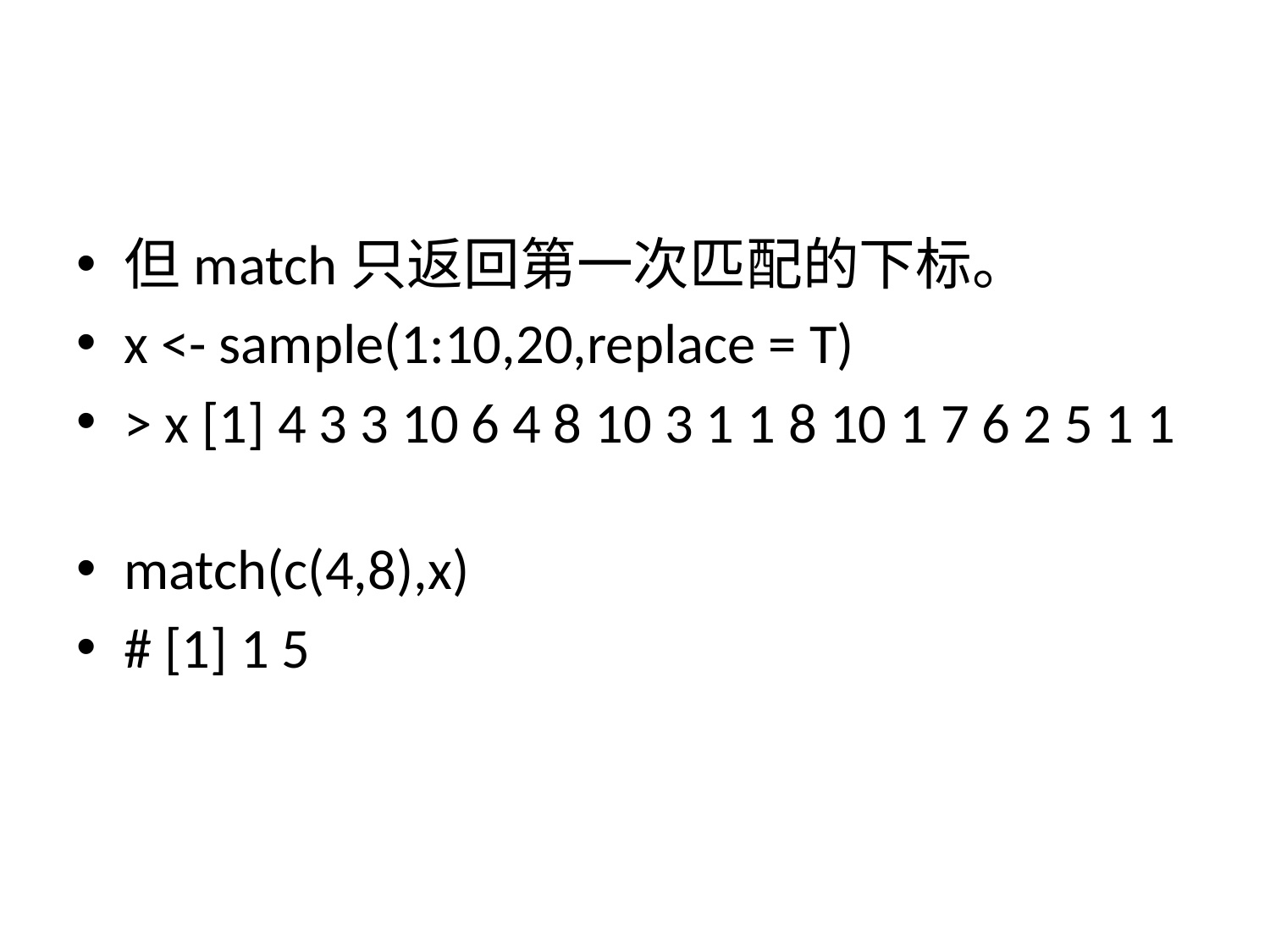

#
但match只返回第一次匹配的下标。
x <- sample(1:10,20,replace = T)
> x [1] 4 3 3 10 6 4 8 10 3 1 1 8 10 1 7 6 2 5 1 1
match(c(4,8),x)
# [1] 1 5